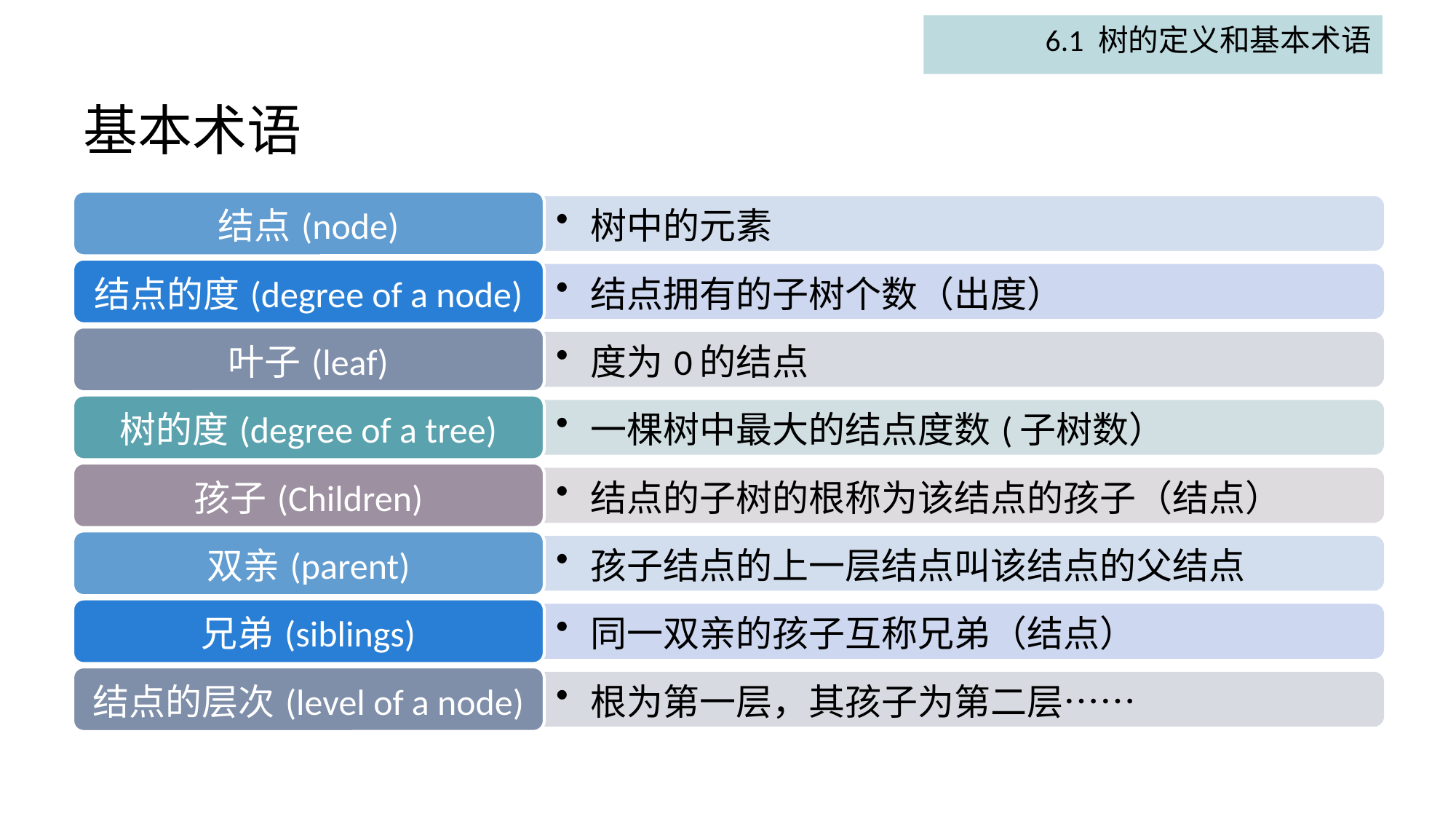

6.1 树的定义和基本术语
# 基本术语
结点(node)
树中的元素
结点的度(degree of a node)
结点拥有的子树个数（出度）
叶子(leaf)
度为0的结点
树的度(degree of a tree)
一棵树中最大的结点度数(子树数）
孩子(Children)
结点的子树的根称为该结点的孩子（结点）
双亲(parent)
孩子结点的上一层结点叫该结点的父结点
兄弟(siblings)
同一双亲的孩子互称兄弟（结点）
结点的层次(level of a node)
根为第一层，其孩子为第二层……